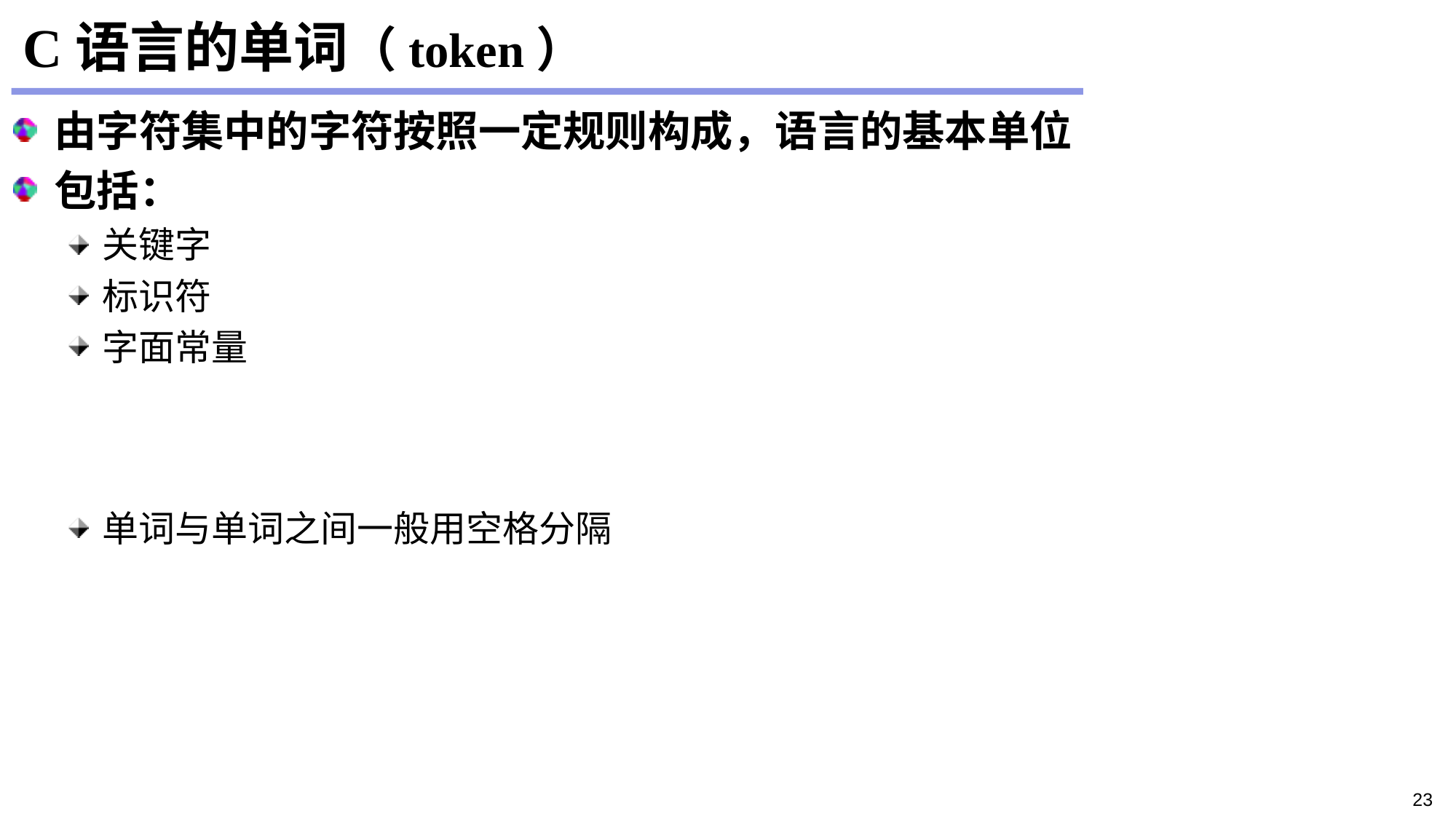

# C语言的单词（token）
由字符集中的字符按照一定规则构成，语言的基本单位
包括：
关键字
标识符
字面常量

单词与单词之间一般用空格分隔

23